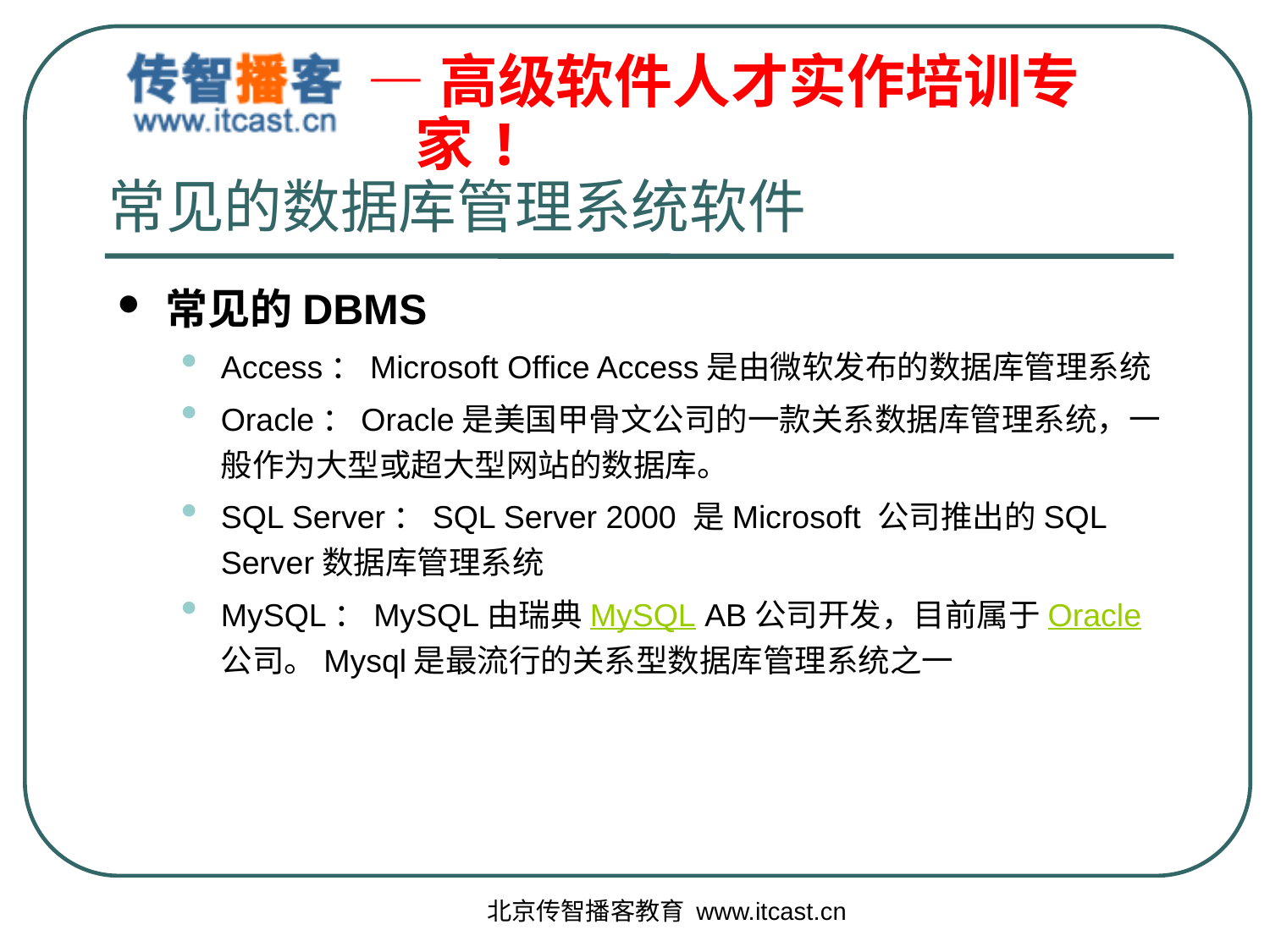

# 常见的数据库管理系统软件
常见的DBMS
Access：Microsoft Office Access是由微软发布的数据库管理系统
Oracle：Oracle是美国甲骨文公司的一款关系数据库管理系统，一般作为大型或超大型网站的数据库。
SQL Server：SQL Server 2000 是Microsoft 公司推出的SQL Server数据库管理系统
MySQL：MySQL由瑞典MySQL AB公司开发，目前属于Oracle公司。Mysql是最流行的关系型数据库管理系统之一